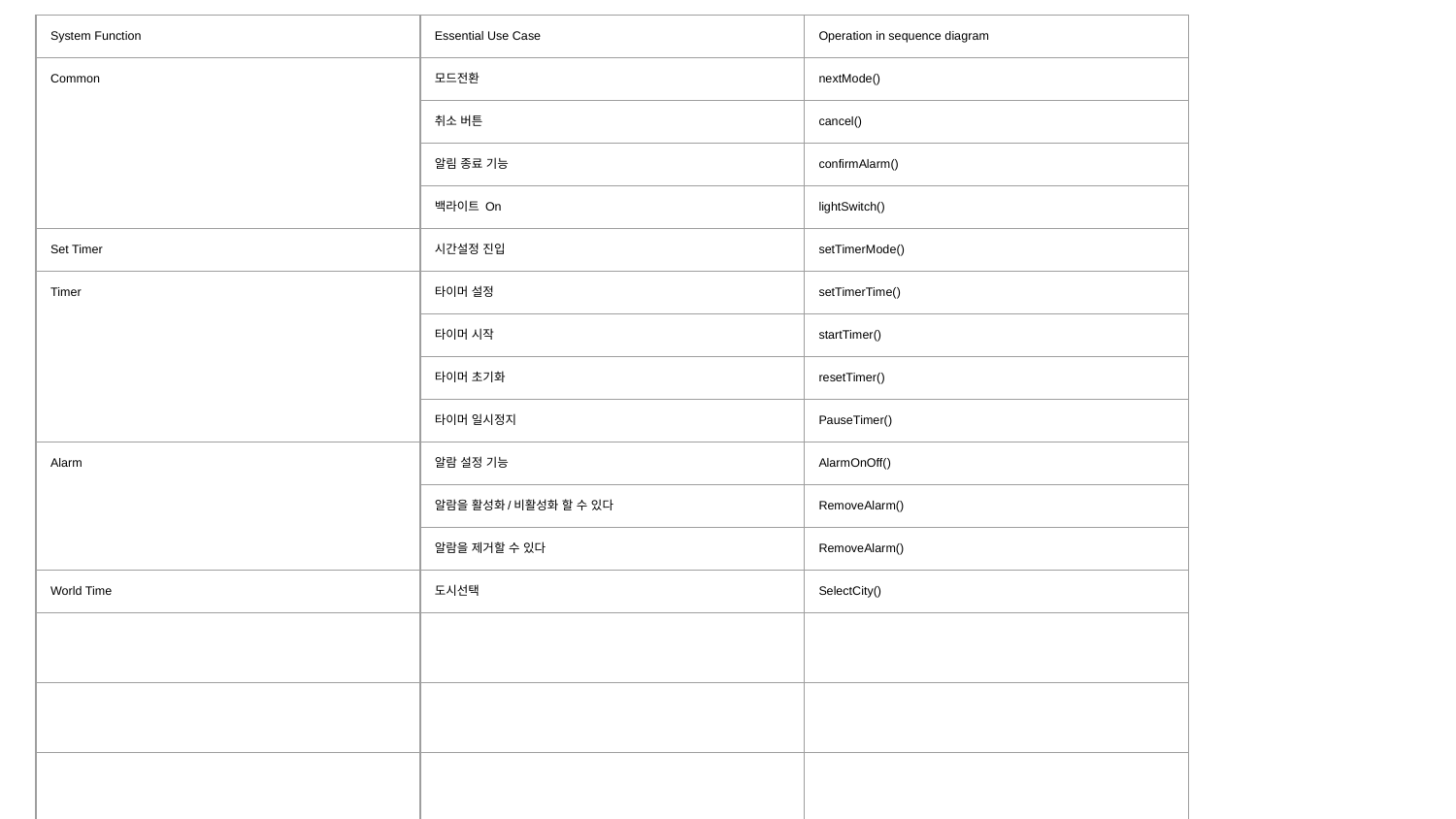

| System Function | Essential Use Case | Operation in sequence diagram |
| --- | --- | --- |
| Common | 모드전환 | nextMode() |
|  | 취소 버튼 | cancel() |
|  | 알림 종료 기능 | confirmAlarm() |
|  | 백라이트 On | lightSwitch() |
| Set Timer | 시간설정 진입 | setTimerMode() |
| Timer | 타이머 설정 | setTimerTime() |
|  | 타이머 시작 | startTimer() |
|  | 타이머 초기화 | resetTimer() |
|  | 타이머 일시정지 | PauseTimer() |
| Alarm | 알람 설정 기능 | AlarmOnOff() |
|  | 알람을 활성화/비활성화 할 수 있다 | RemoveAlarm() |
|  | 알람을 제거할 수 있다 | RemoveAlarm() |
| World Time | 도시선택 | SelectCity() |
|  |  |  |
|  |  |  |
|  |  |  |